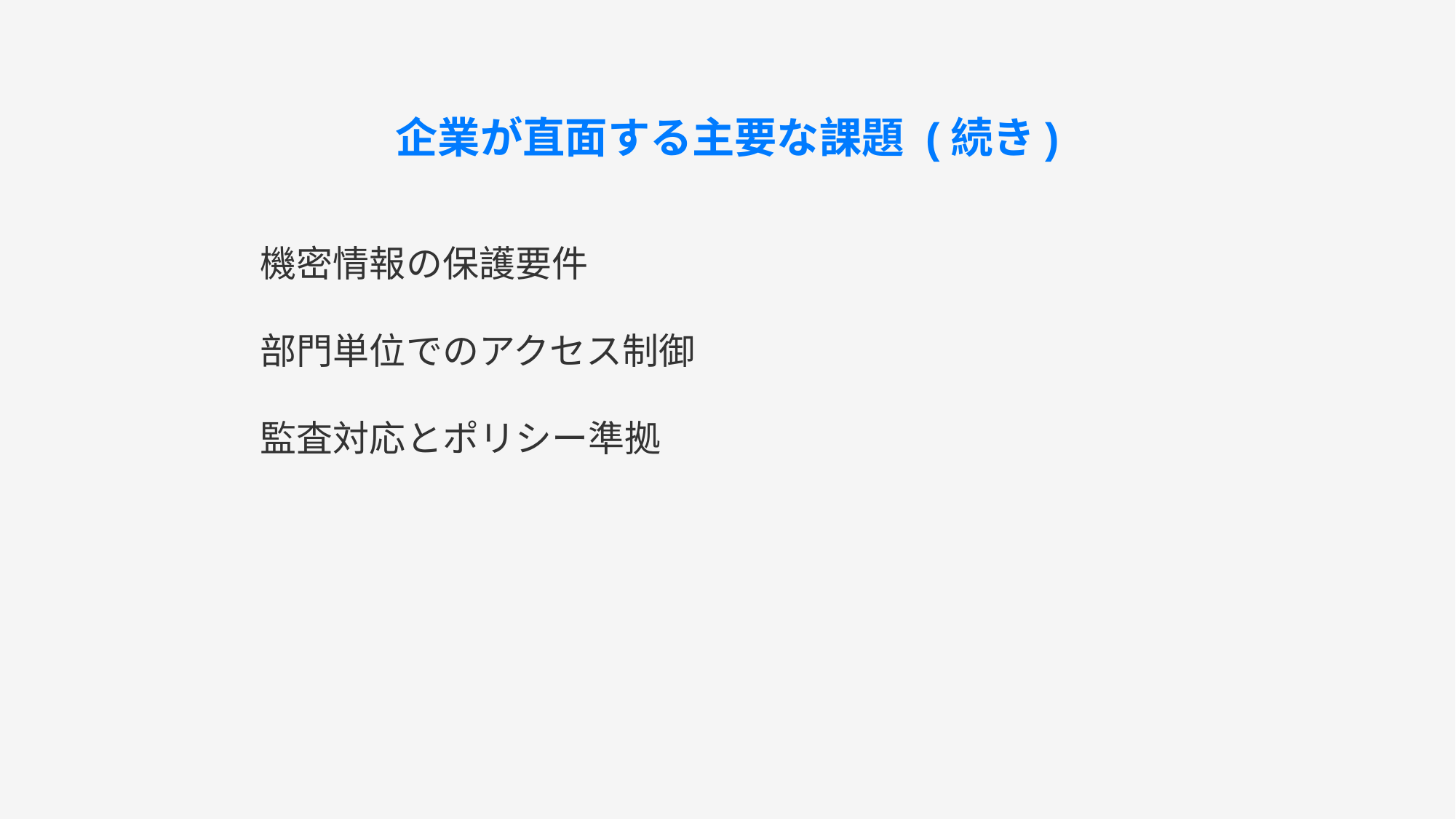

企業が直面する主要な課題 (続き)
 機密情報の保護要件
 部門単位でのアクセス制御
 監査対応とポリシー準拠